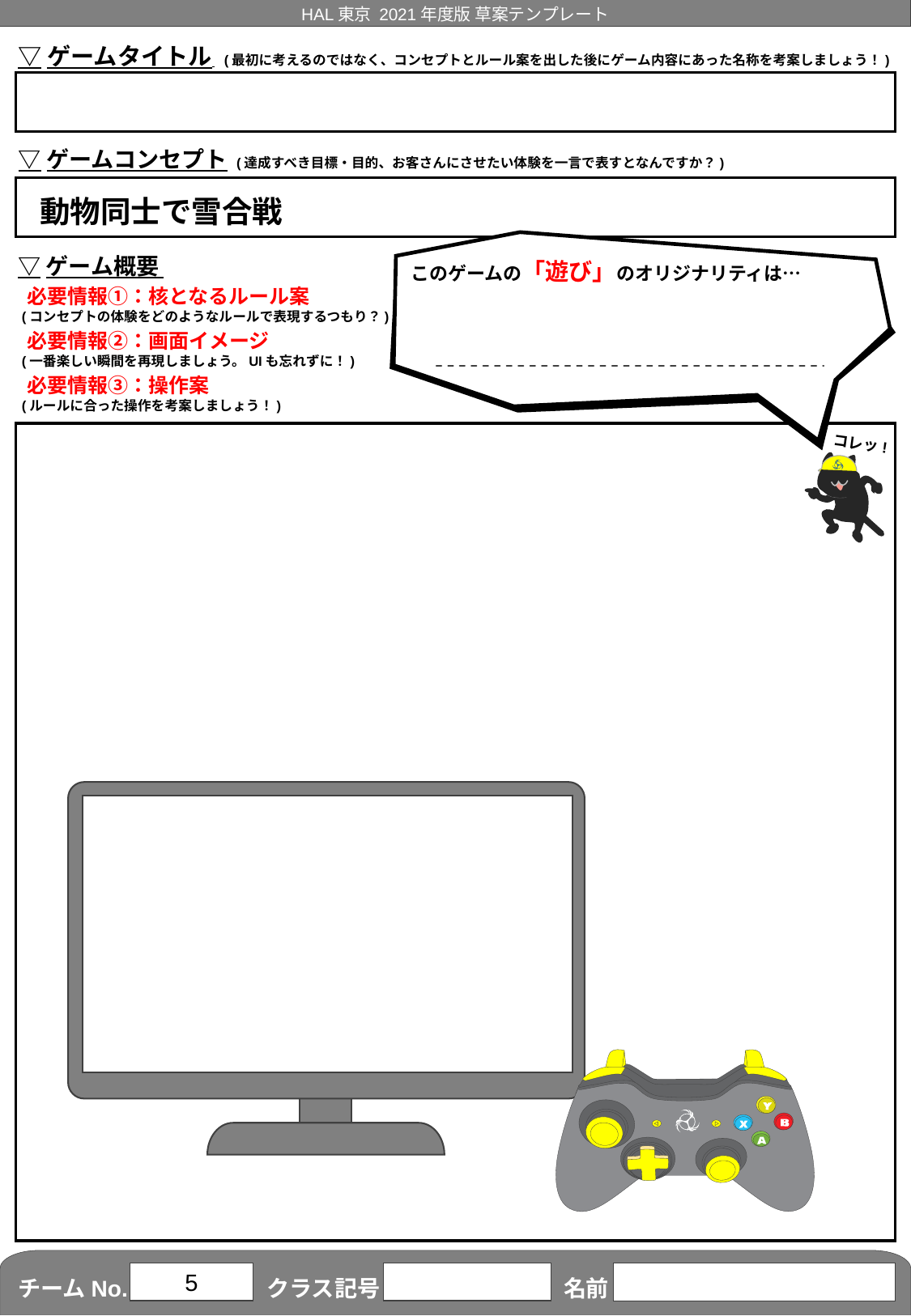

HAL東京 2021年度版 草案テンプレート
▽ゲームタイトル   (最初に考えるのではなく、コンセプトとルール案を出した後にゲーム内容にあった名称を考案しましょう！)

▽ゲームコンセプト  (達成すべき目標・目的、お客さんにさせたい体験を一言で表すとなんですか？)

動物同士で雪合戦

このゲームの「遊び」のオリジナリティは…
コレッ!

▽ゲーム概要

 必要情報①：核となるルール案
 (コンセプトの体験をどのようなルールで表現するつもり？)

 必要情報➁：画面イメージ
 (一番楽しい瞬間を再現しましょう。UIも忘れずに！)

 必要情報③：操作案
 (ルールに合った操作を考案しましょう！)

5

チームNo.
クラス記号
名前